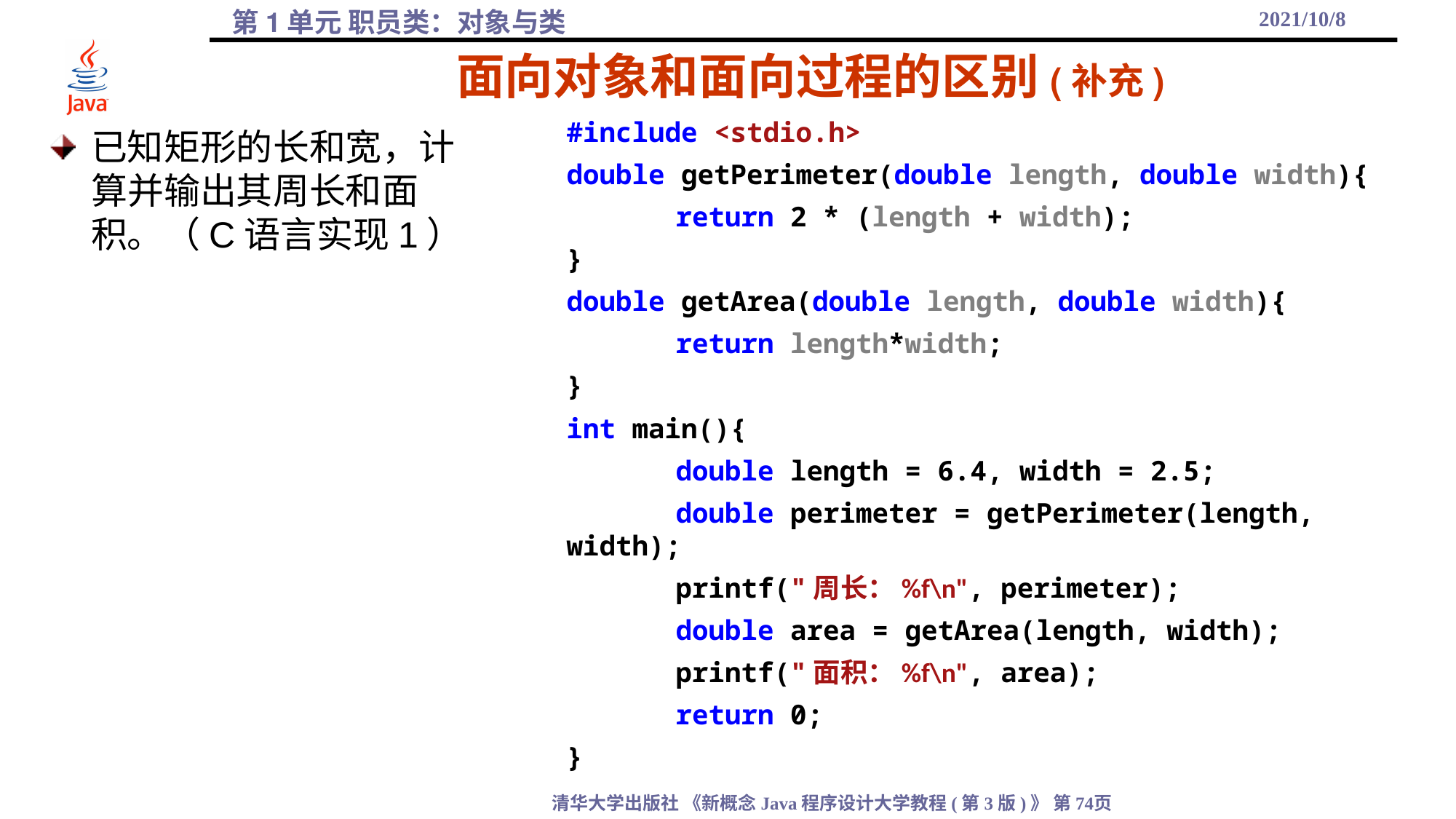

2021/10/8
# 面向对象和面向过程的区别(补充)
#include <stdio.h>
double getPerimeter(double length, double width){
	return 2 * (length + width);
}
double getArea(double length, double width){
	return length*width;
}
int main(){
	double length = 6.4, width = 2.5;
	double perimeter = getPerimeter(length, width);
	printf("周长：%f\n", perimeter);
	double area = getArea(length, width);
	printf("面积：%f\n", area);
	return 0;
}
已知矩形的长和宽，计算并输出其周长和面积。（C语言实现1）